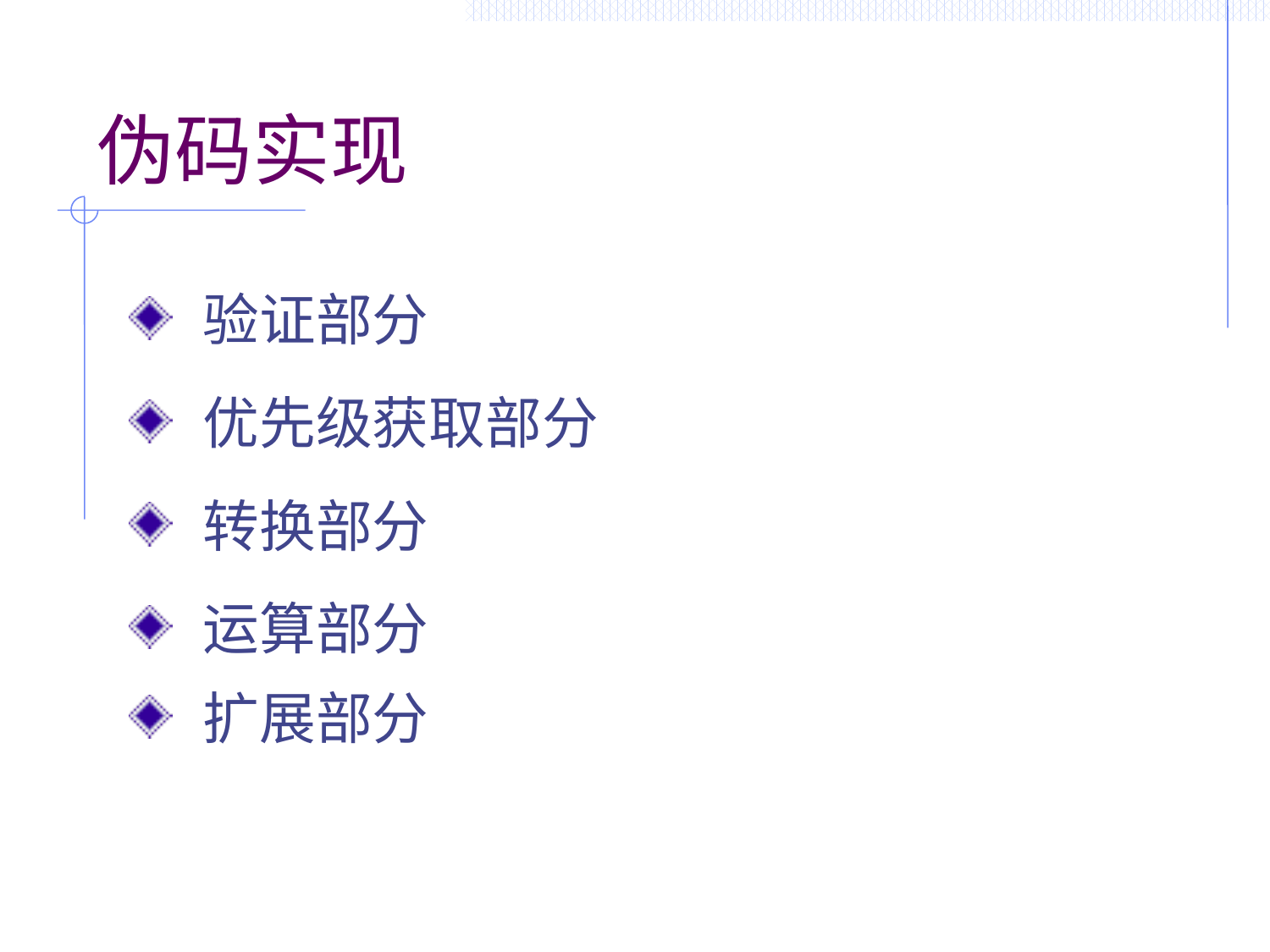

# 伪码实现
 验证部分
 优先级获取部分
 转换部分
 运算部分
 扩展部分